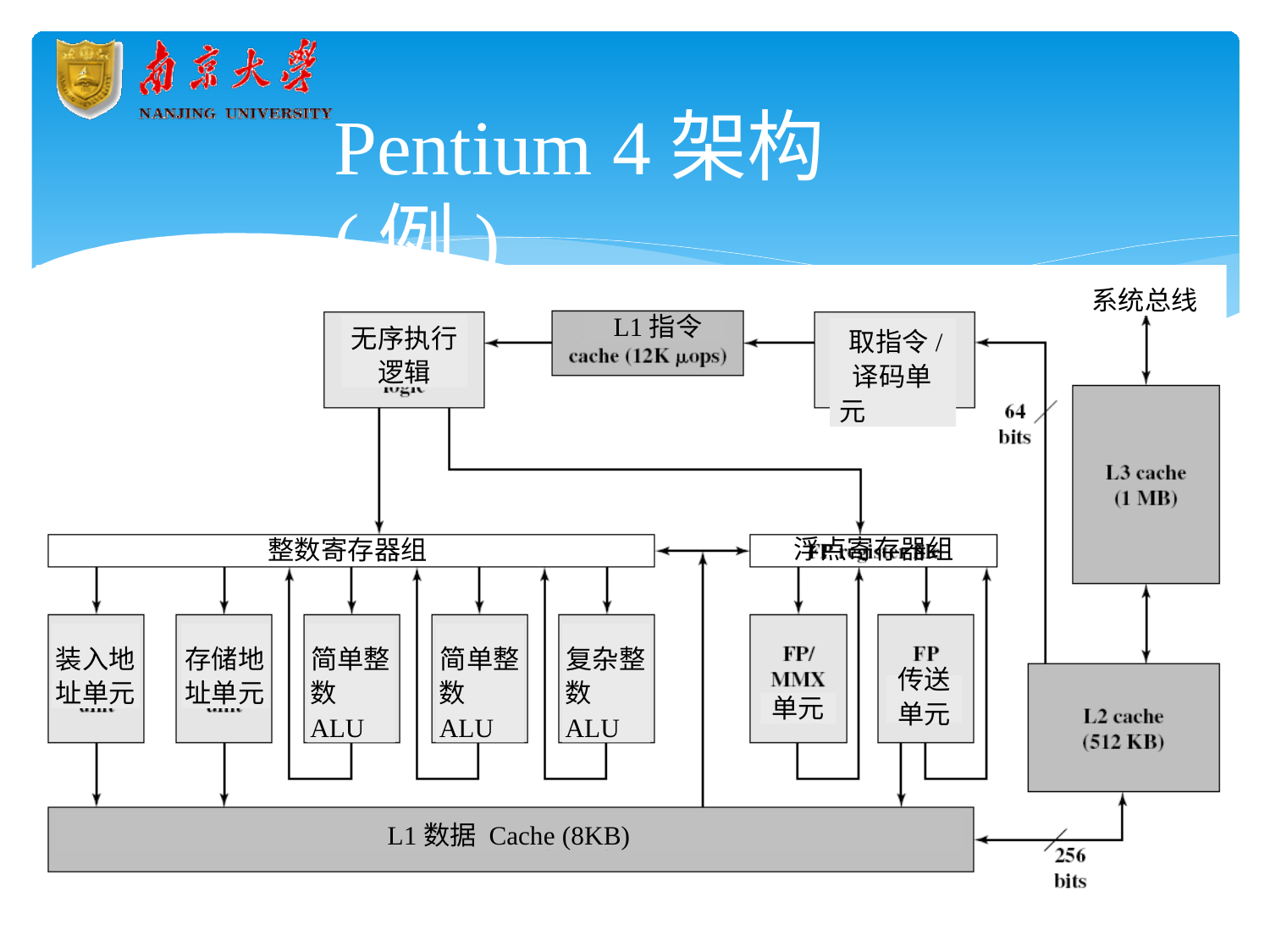

# Pentium 4架构(例)

系统总线
L1指令
无序执行 逻辑
取指令/  译码单元
浮点寄存器组
整数寄存器组
装入地 址单元
存储地 址单元
简单整 数ALU
简单整 数ALU
复杂整 数ALU
传送

单元
单元
L1数据 Cache (8KB)